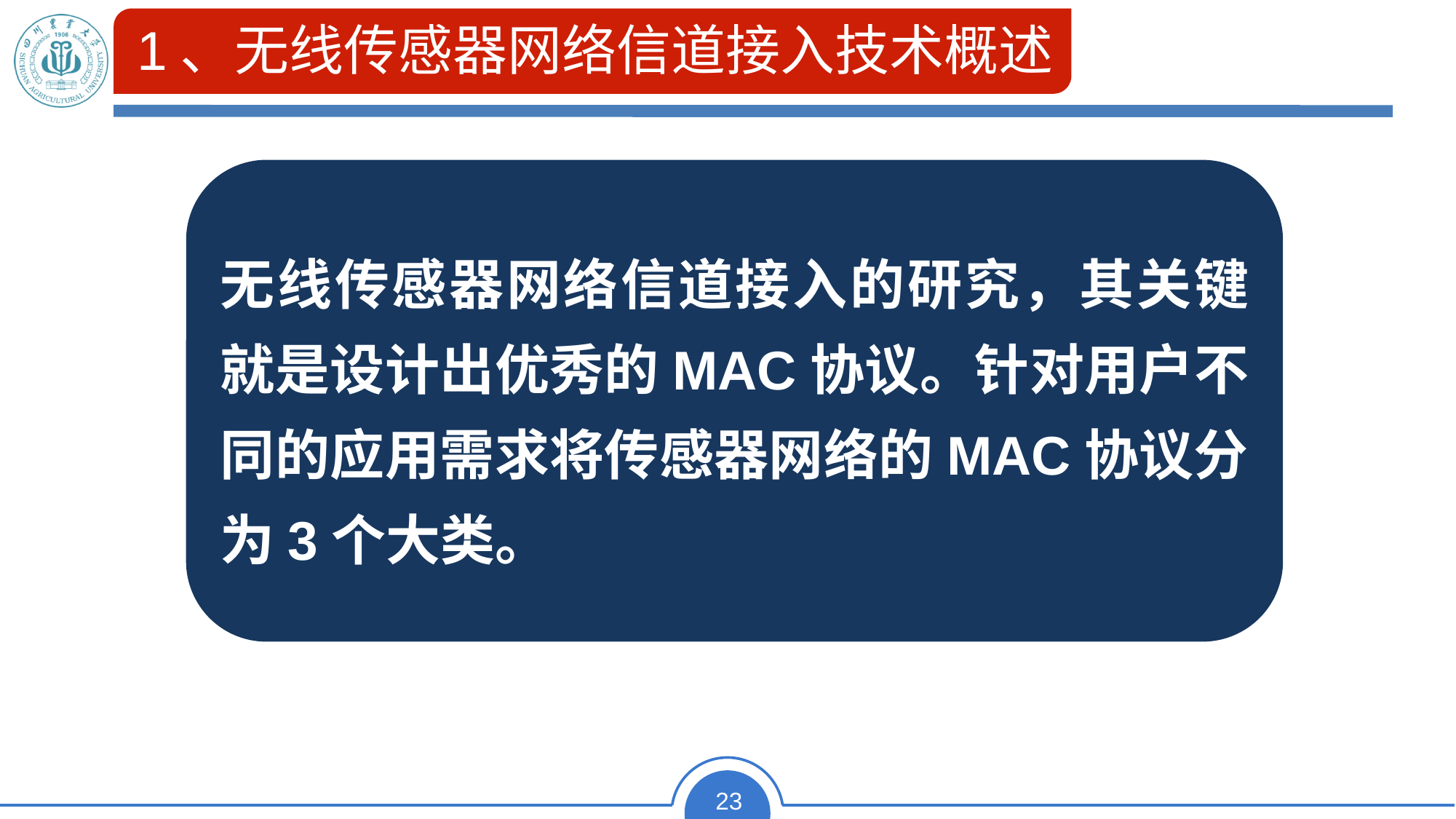

# 1、无线传感器网络信道接入技术概述
无线传感器网络信道接入的研究，其关键就是设计出优秀的MAC协议。针对用户不同的应用需求将传感器网络的MAC协议分为3个大类。